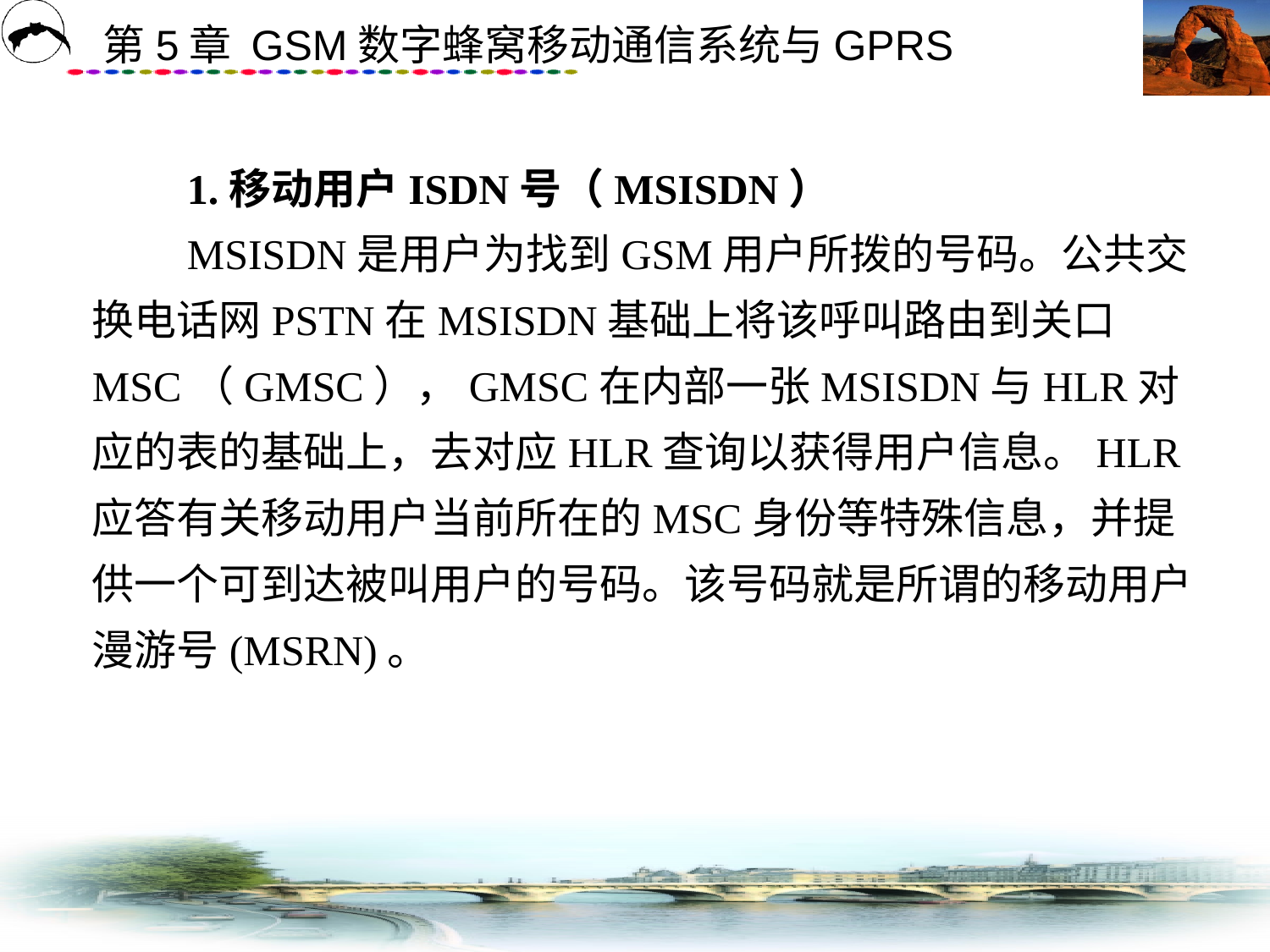

# 1.移动用户ISDN号（MSISDN） 　　MSISDN是用户为找到GSM用户所拨的号码。公共交换电话网PSTN在MSISDN基础上将该呼叫路由到关口MSC（GMSC），GMSC在内部一张MSISDN与HLR对应的表的基础上，去对应HLR查询以获得用户信息。HLR应答有关移动用户当前所在的MSC身份等特殊信息，并提供一个可到达被叫用户的号码。该号码就是所谓的移动用户漫游号(MSRN)。